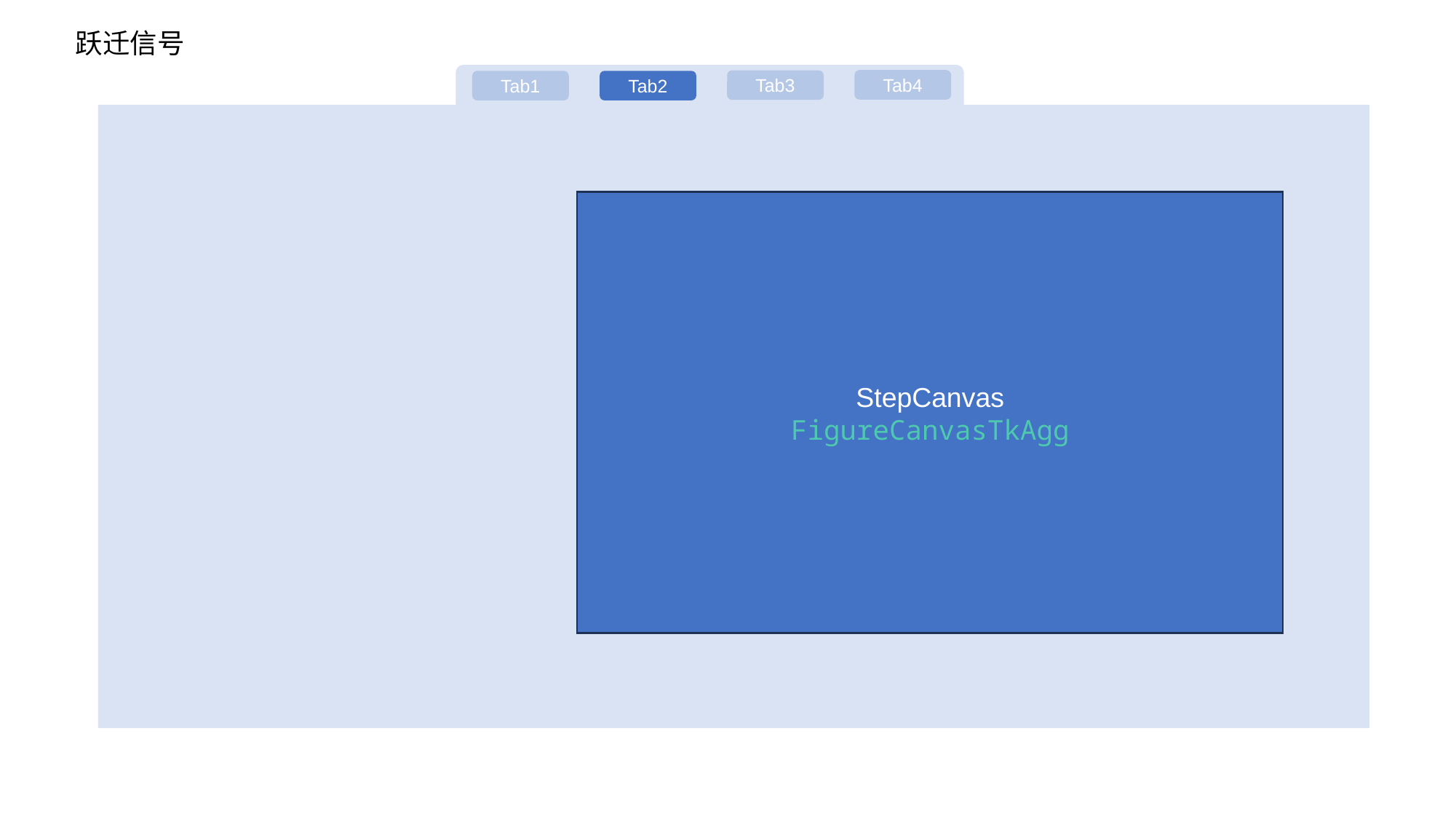

跃迁信号

Tab4
Tab3
Tab1
Tab2

StepCanvas
FigureCanvasTkAgg